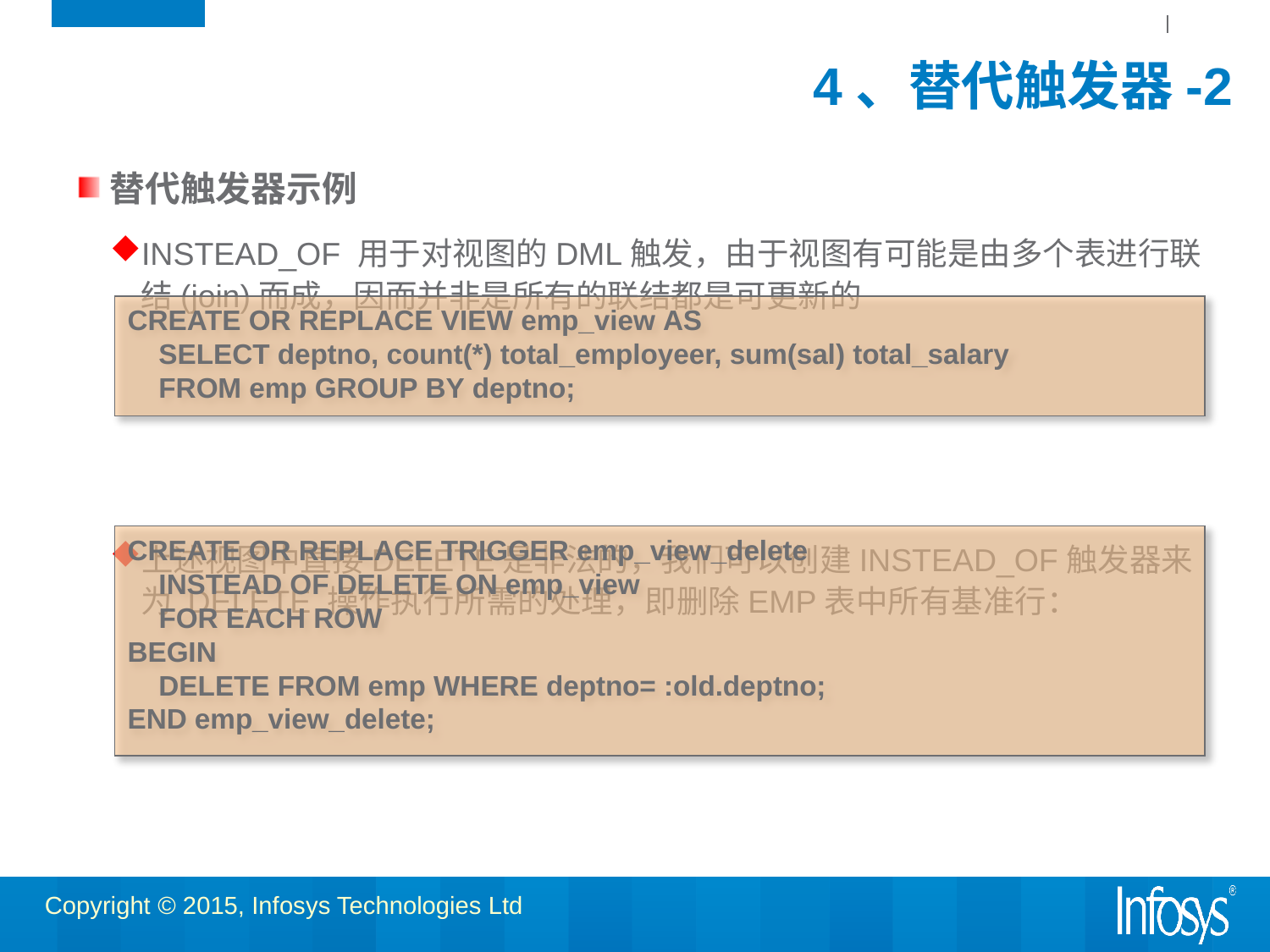

# 4、替代触发器-2
替代触发器示例
INSTEAD_OF 用于对视图的DML触发，由于视图有可能是由多个表进行联结(join)而成，因而并非是所有的联结都是可更新的

上述视图中直接DELETE是非法的，我们可以创建INSTEAD_OF触发器来为 DELETE 操作执行所需的处理，即删除EMP表中所有基准行：
CREATE OR REPLACE VIEW emp_view AS 
    SELECT deptno, count(*) total_employeer, sum(sal) total_salary 
    FROM emp GROUP BY deptno;
CREATE OR REPLACE TRIGGER emp_view_delete
    INSTEAD OF DELETE ON emp_view
    FOR EACH ROW
BEGIN
    DELETE FROM emp WHERE deptno= :old.deptno;
END emp_view_delete;